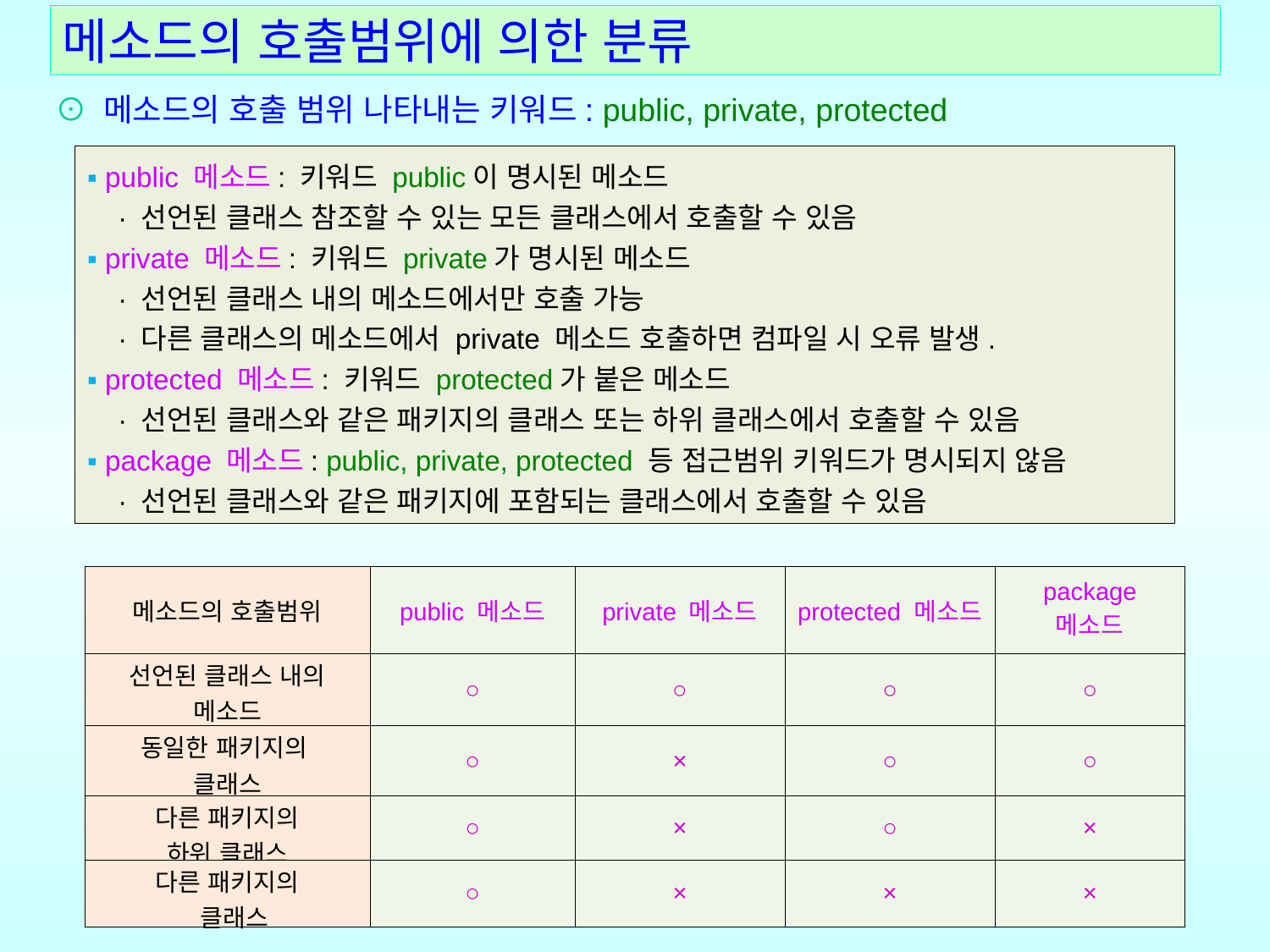

# 메소드의 호출범위에 의한 분류
⊙ 메소드의 호출 범위 나타내는 키워드: public, private, protected
▪ public 메소드: 키워드 public이 명시된 메소드
    ∙ 선언된 클래스 참조할 수 있는 모든 클래스에서 호출할 수 있음
▪ private 메소드: 키워드 private가 명시된 메소드
    ∙ 선언된 클래스 내의 메소드에서만 호출 가능
    ∙ 다른 클래스의 메소드에서 private 메소드 호출하면 컴파일 시 오류 발생.
▪ protected 메소드: 키워드 protected가 붙은 메소드
    ∙ 선언된 클래스와 같은 패키지의 클래스 또는 하위 클래스에서 호출할 수 있음
▪ package 메소드: public, private, protected 등 접근범위 키워드가 명시되지 않음
    ∙ 선언된 클래스와 같은 패키지에 포함되는 클래스에서 호출할 수 있음

| 메소드의 호출범위 | public 메소드 | private 메소드 | protected 메소드 | package 메소드 |
| --- | --- | --- | --- | --- |
| 선언된 클래스 내의 메소드 | ○ | ○ | ○ | ○ |
| 동일한 패키지의 클래스 | ○ | × | ○ | ○ |
| 다른 패키지의 하위 클래스 | ○ | × | ○ | × |
| 다른 패키지의 클래스 | ○ | × | × | × |